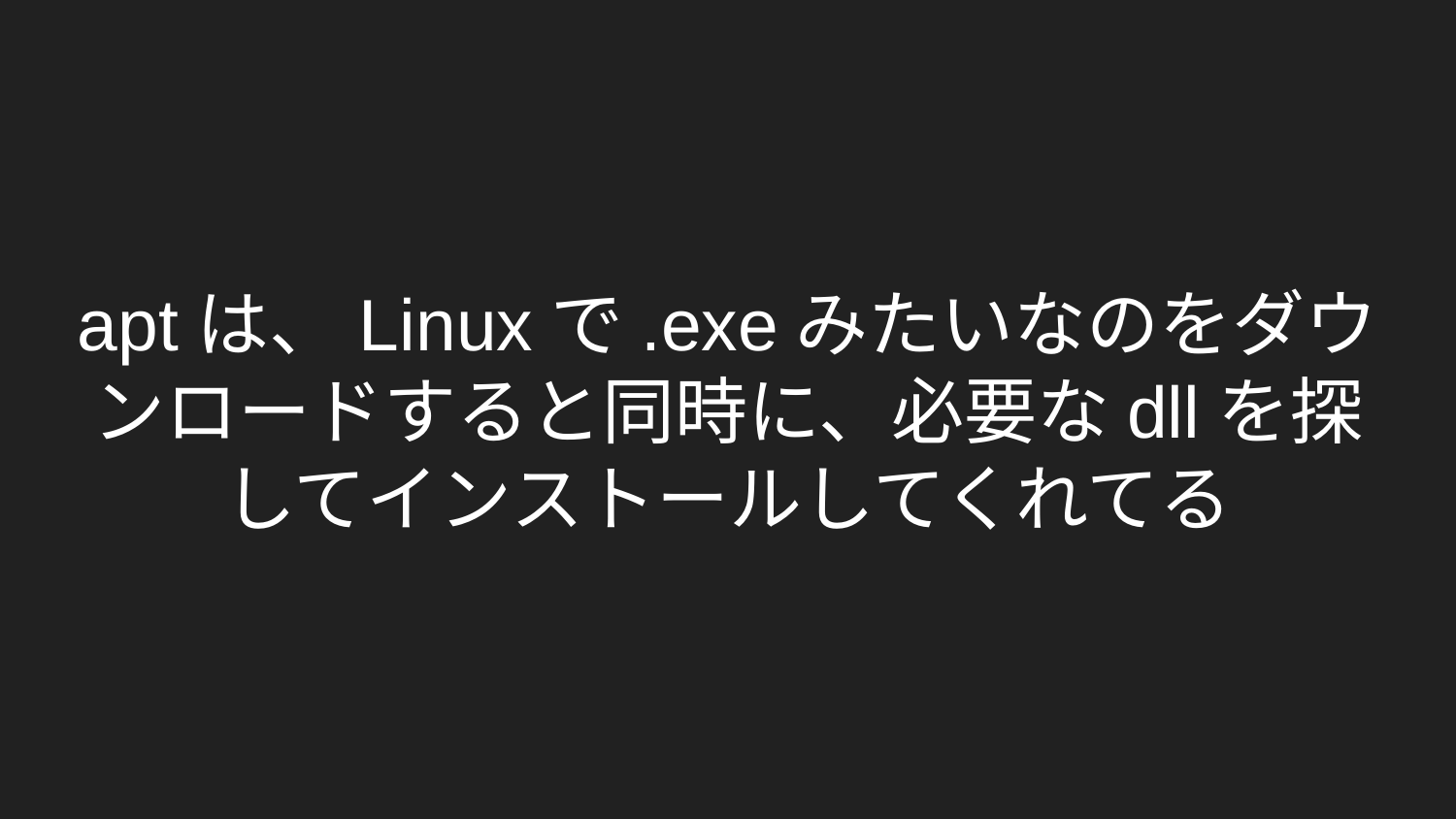

# aptは、Linuxで.exeみたいなのをダウンロードすると同時に、必要なdllを探してインストールしてくれてる